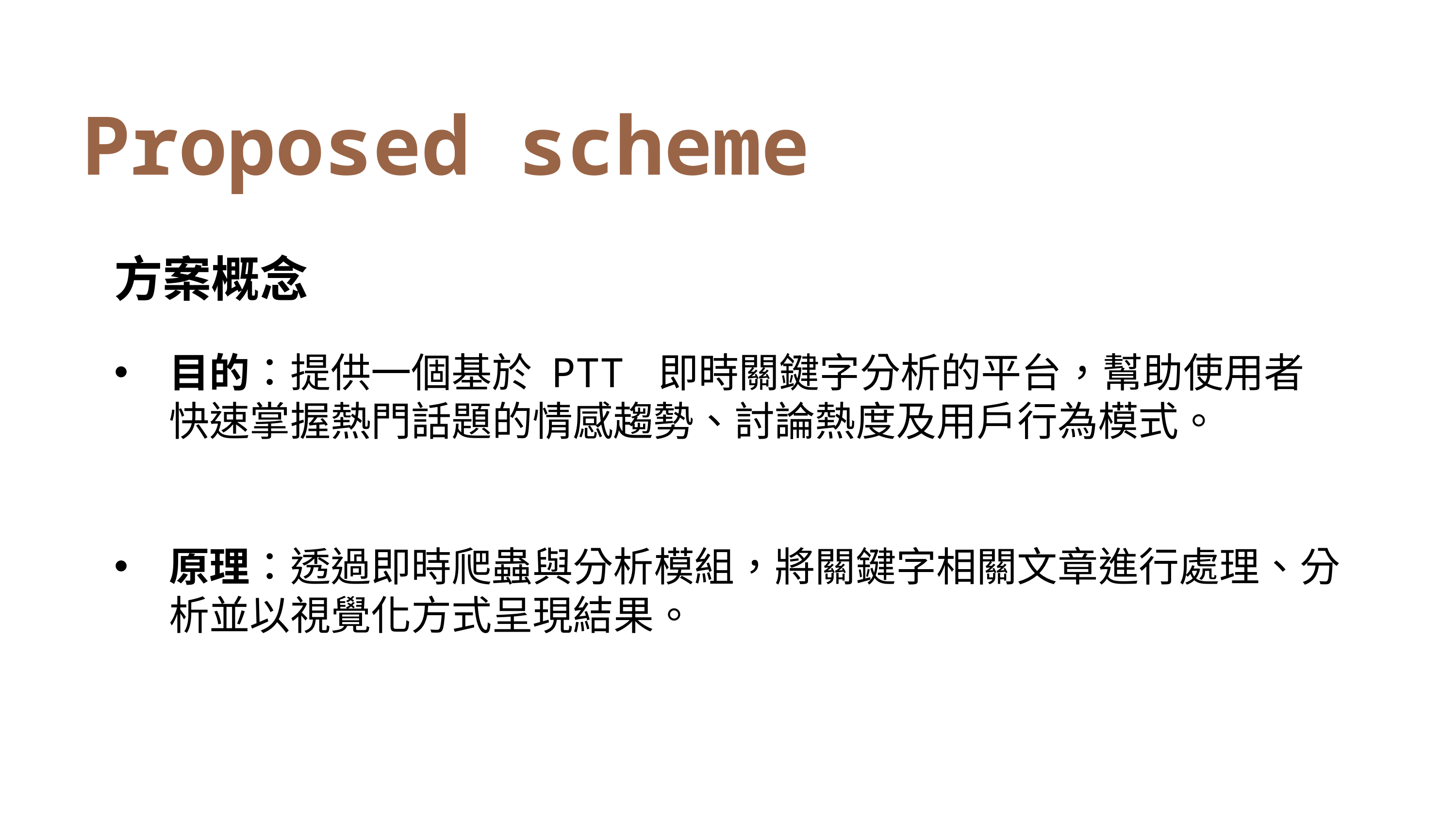

Proposed scheme
方案概念
目的：提供一個基於 PTT 即時關鍵字分析的平台，幫助使用者快速掌握熱門話題的情感趨勢、討論熱度及用戶行為模式。

原理：透過即時爬蟲與分析模組，將關鍵字相關文章進行處理、分析並以視覺化方式呈現結果。